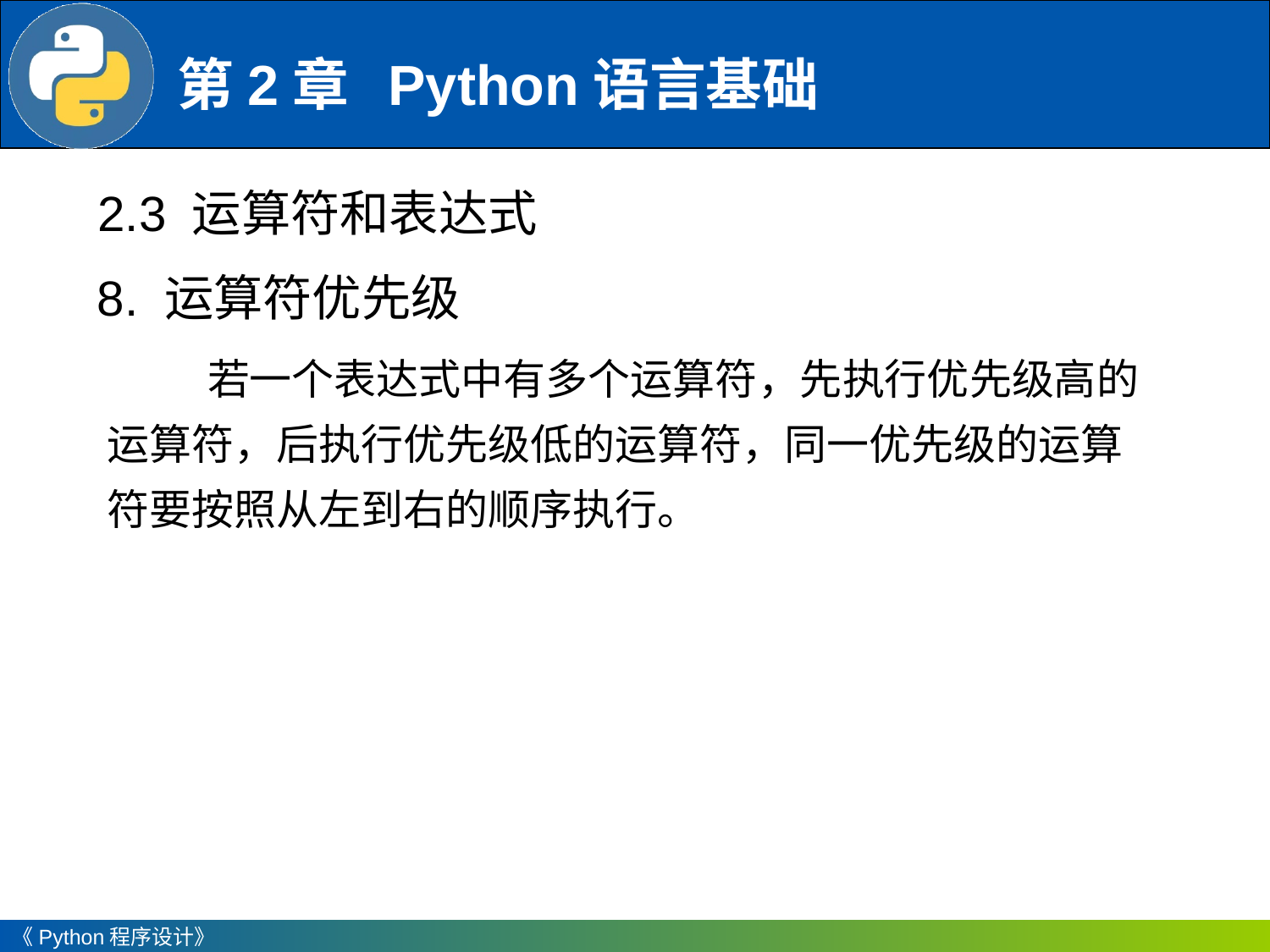

2.3 运算符和表达式
8. 运算符优先级
若一个表达式中有多个运算符，先执行优先级高的运算符，后执行优先级低的运算符，同一优先级的运算符要按照从左到右的顺序执行。